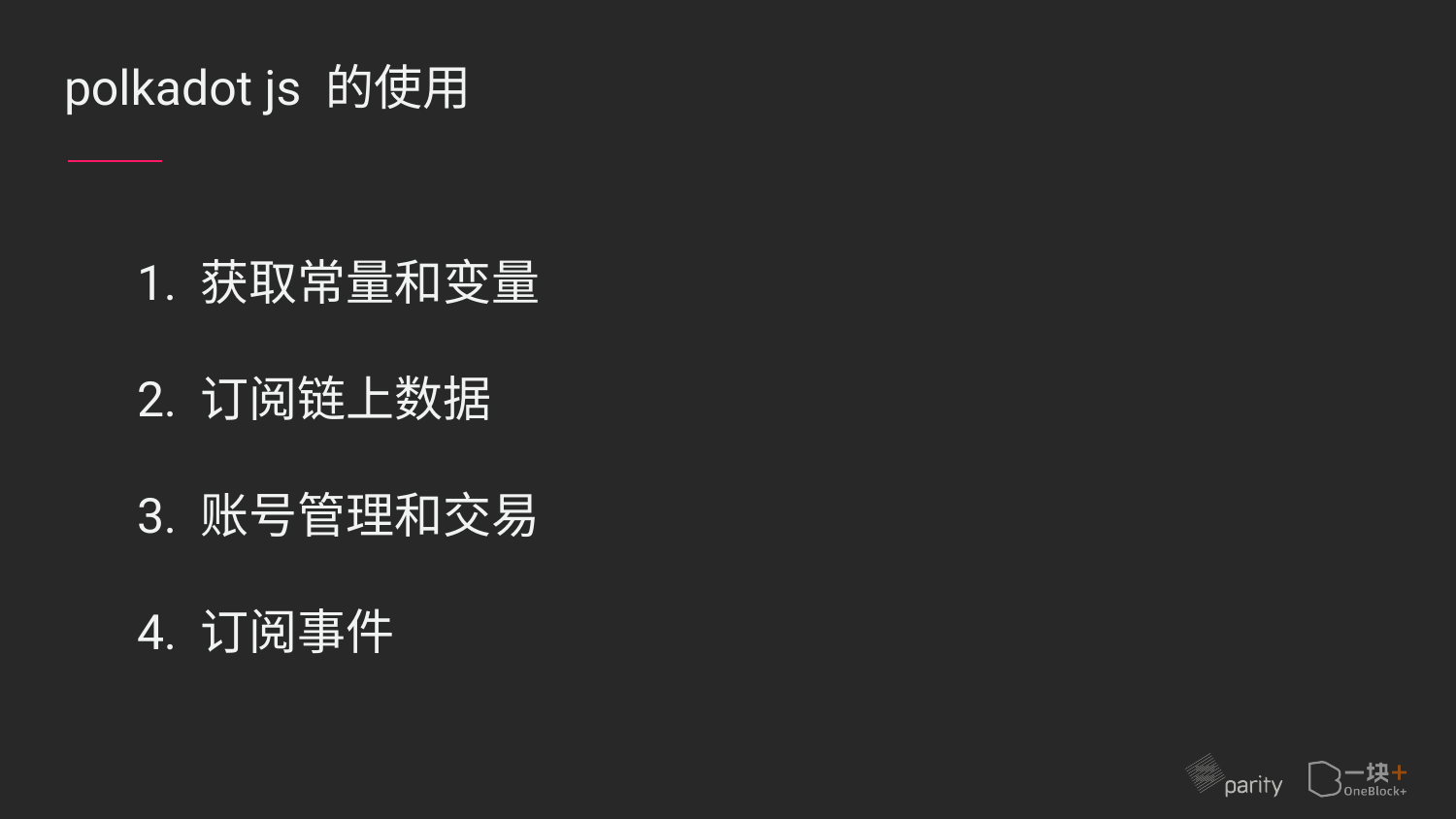

polkadot js 的使用

1. 获取常量和变量

2. 订阅链上数据

3. 账号管理和交易

4. 订阅事件